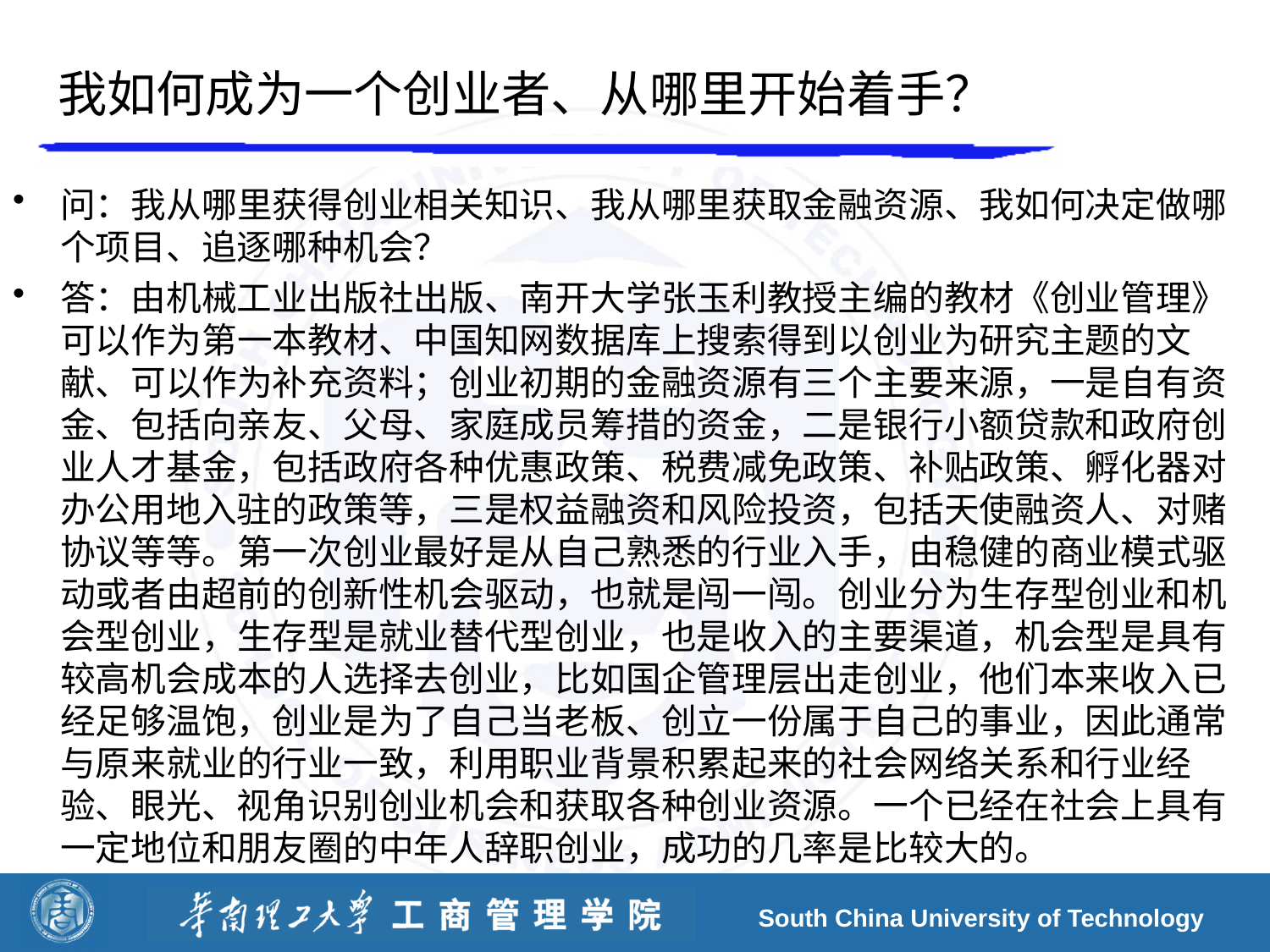

# 我如何成为一个创业者、从哪里开始着手？
问：我从哪里获得创业相关知识、我从哪里获取金融资源、我如何决定做哪个项目、追逐哪种机会？
答：由机械工业出版社出版、南开大学张玉利教授主编的教材《创业管理》可以作为第一本教材、中国知网数据库上搜索得到以创业为研究主题的文献、可以作为补充资料；创业初期的金融资源有三个主要来源，一是自有资金、包括向亲友、父母、家庭成员筹措的资金，二是银行小额贷款和政府创业人才基金，包括政府各种优惠政策、税费减免政策、补贴政策、孵化器对办公用地入驻的政策等，三是权益融资和风险投资，包括天使融资人、对赌协议等等。第一次创业最好是从自己熟悉的行业入手，由稳健的商业模式驱动或者由超前的创新性机会驱动，也就是闯一闯。创业分为生存型创业和机会型创业，生存型是就业替代型创业，也是收入的主要渠道，机会型是具有较高机会成本的人选择去创业，比如国企管理层出走创业，他们本来收入已经足够温饱，创业是为了自己当老板、创立一份属于自己的事业，因此通常与原来就业的行业一致，利用职业背景积累起来的社会网络关系和行业经验、眼光、视角识别创业机会和获取各种创业资源。一个已经在社会上具有一定地位和朋友圈的中年人辞职创业，成功的几率是比较大的。
South China University of Technology